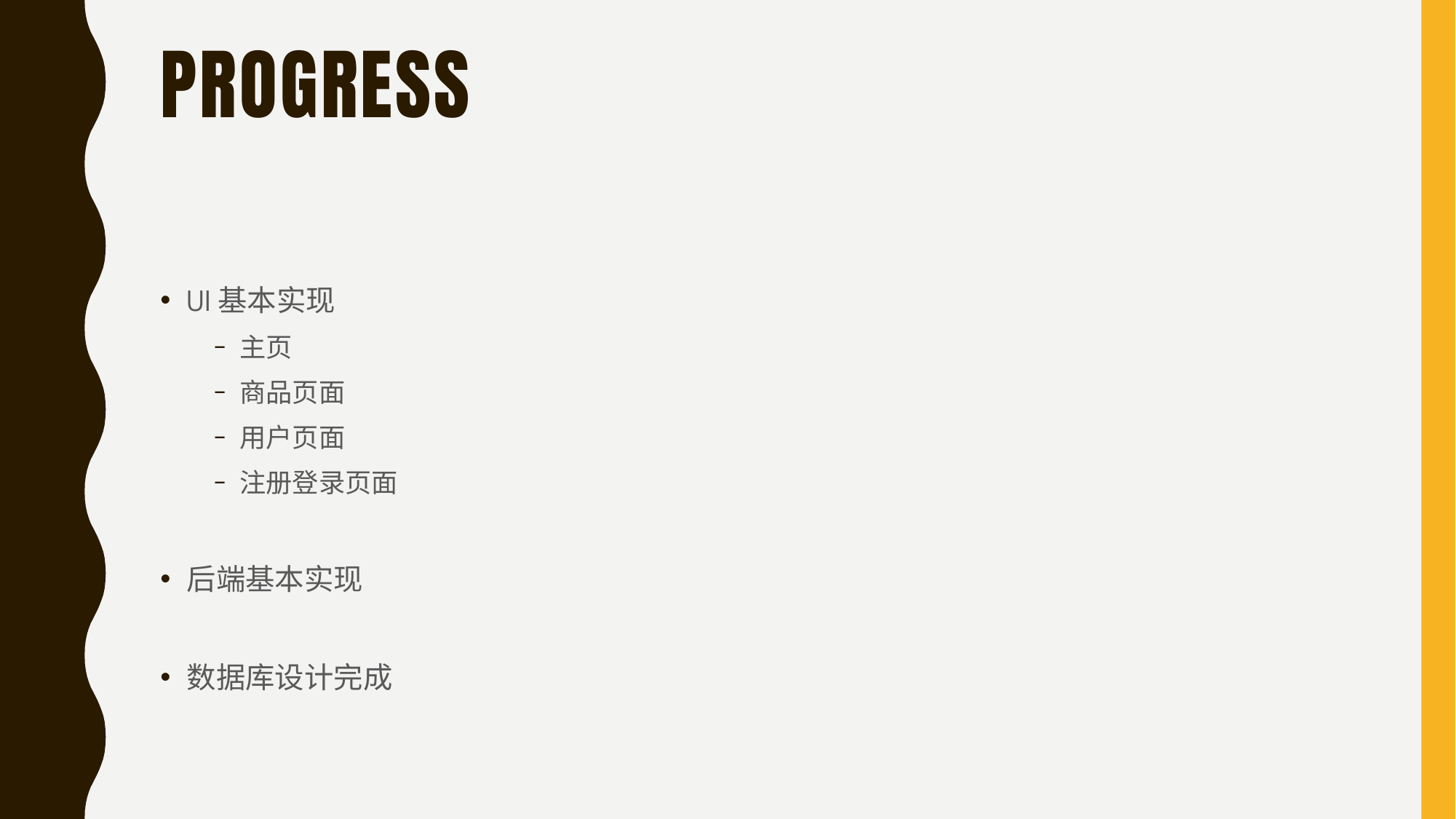

# Progress
UI基本实现
主页
商品页面
用户页面
注册登录页面

后端基本实现

数据库设计完成